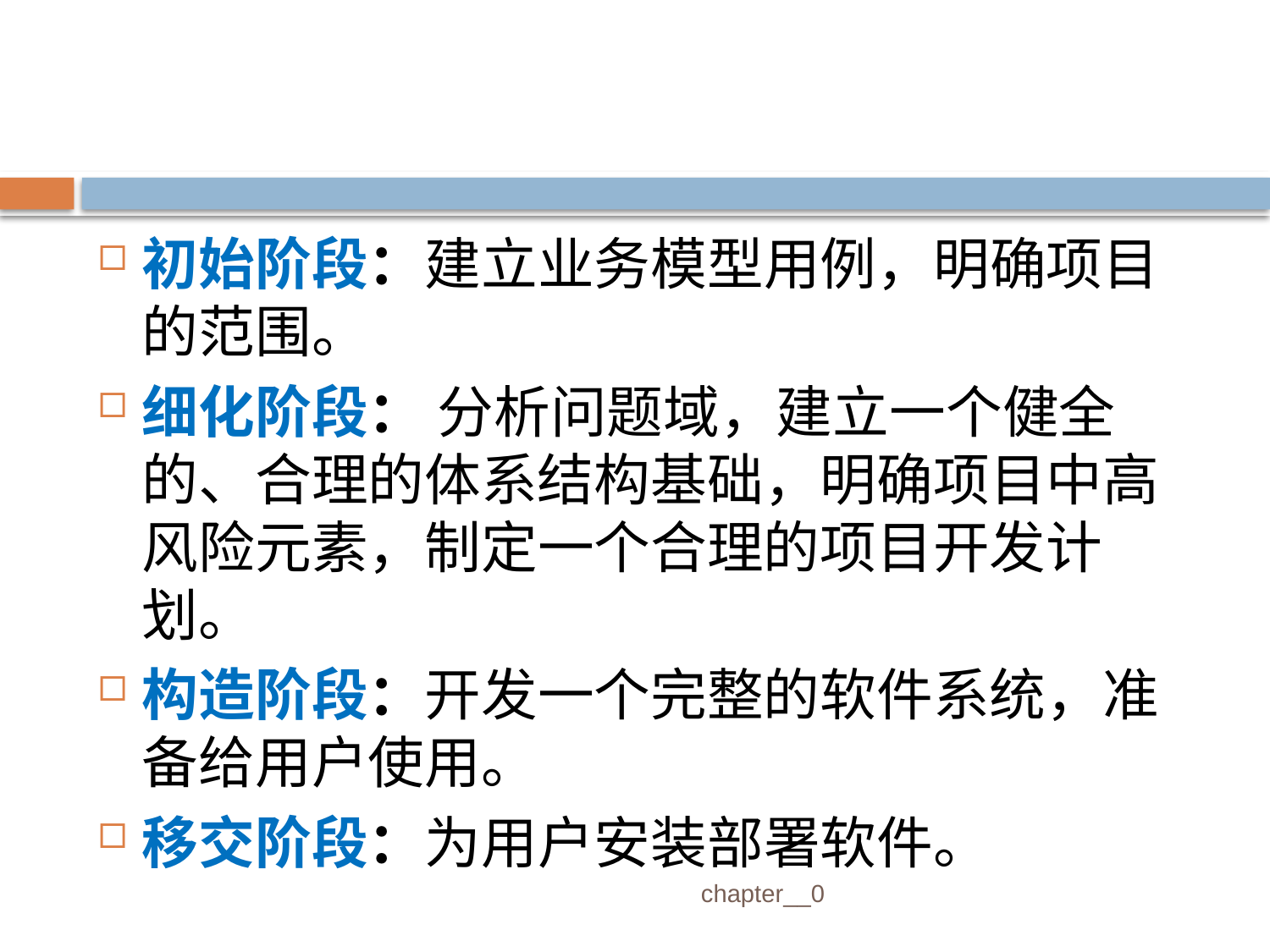

#
77
初始阶段：建立业务模型用例，明确项目的范围。
细化阶段： 分析问题域，建立一个健全的、合理的体系结构基础，明确项目中高风险元素，制定一个合理的项目开发计划。
构造阶段：开发一个完整的软件系统，准备给用户使用。
移交阶段：为用户安装部署软件。

 chapter__0